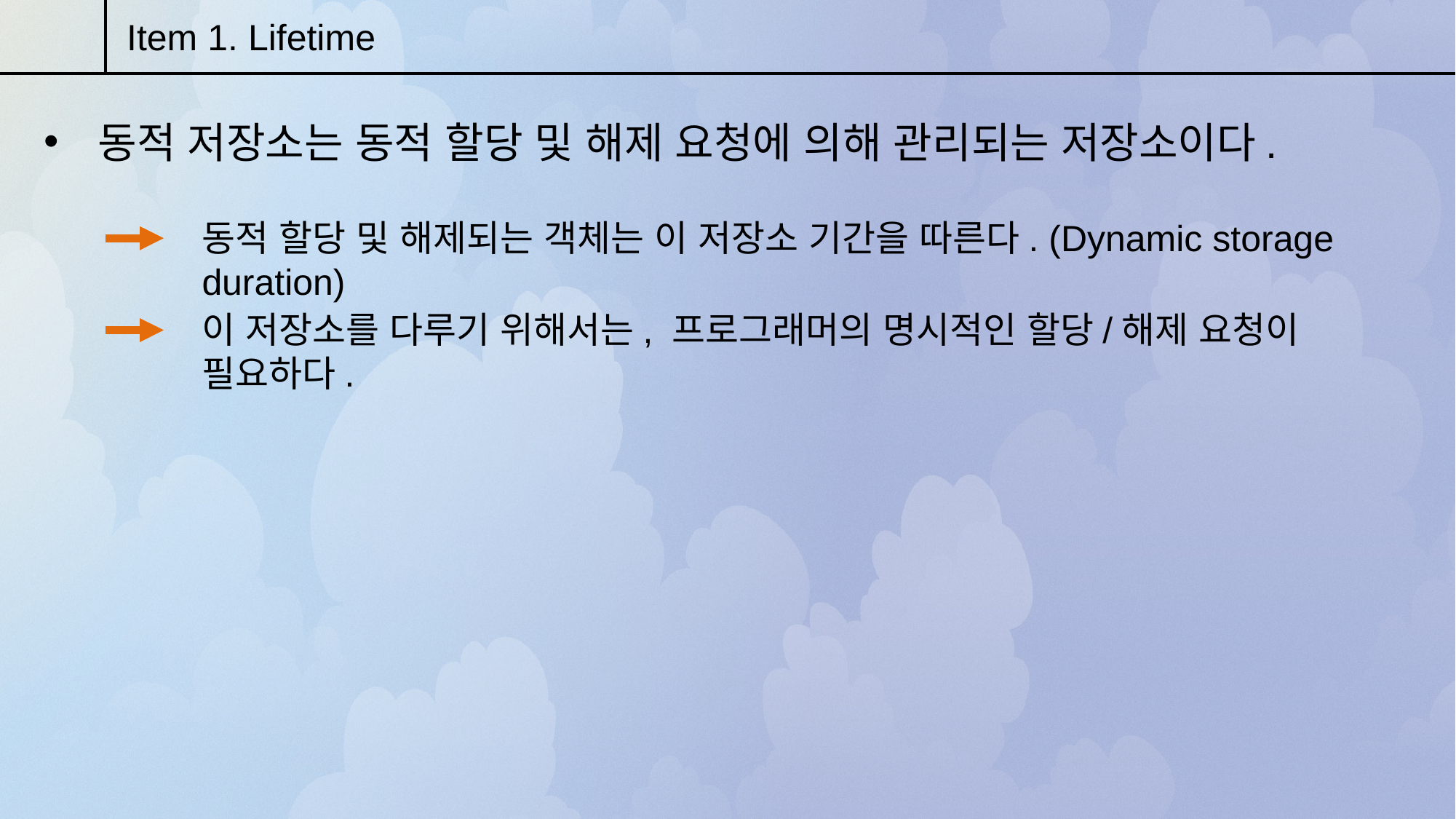

Item 1. Lifetime
 동적 저장소는 동적 할당 및 해제 요청에 의해 관리되는 저장소이다.
동적 할당 및 해제되는 객체는 이 저장소 기간을 따른다. (Dynamic storage duration)
이 저장소를 다루기 위해서는, 프로그래머의 명시적인 할당/해제 요청이 필요하다.